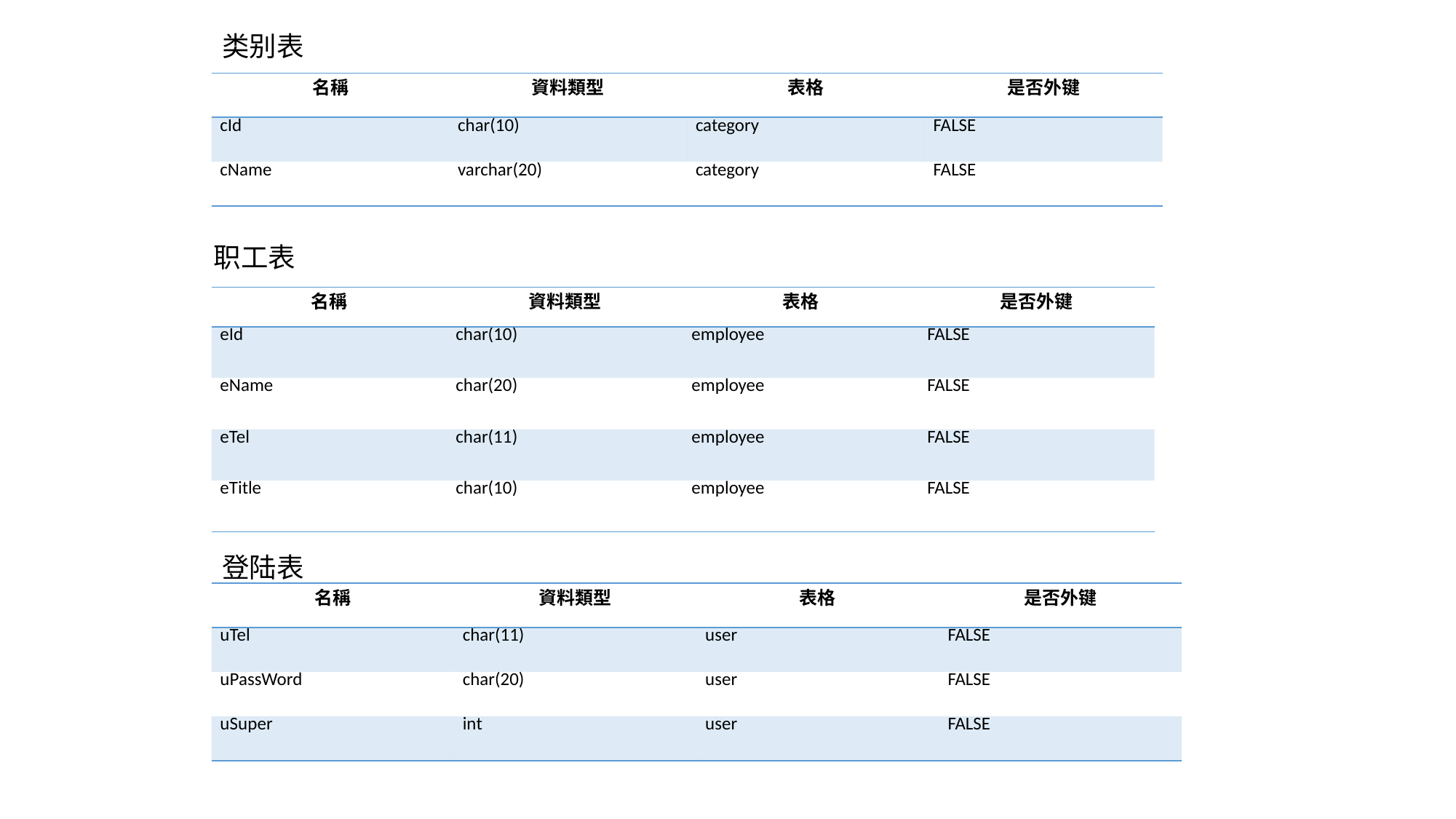

类别表
| 名稱 | 資料類型 | 表格 | 是否外键 |
| --- | --- | --- | --- |
| cId | char(10) | category | FALSE |
| cName | varchar(20) | category | FALSE |
职工表
| 名稱 | 資料類型 | 表格 | 是否外键 |
| --- | --- | --- | --- |
| eId | char(10) | employee | FALSE |
| eName | char(20) | employee | FALSE |
| eTel | char(11) | employee | FALSE |
| eTitle | char(10) | employee | FALSE |
登陆表
| 名稱 | 資料類型 | 表格 | 是否外键 |
| --- | --- | --- | --- |
| uTel | char(11) | user | FALSE |
| uPassWord | char(20) | user | FALSE |
| uSuper | int | user | FALSE |